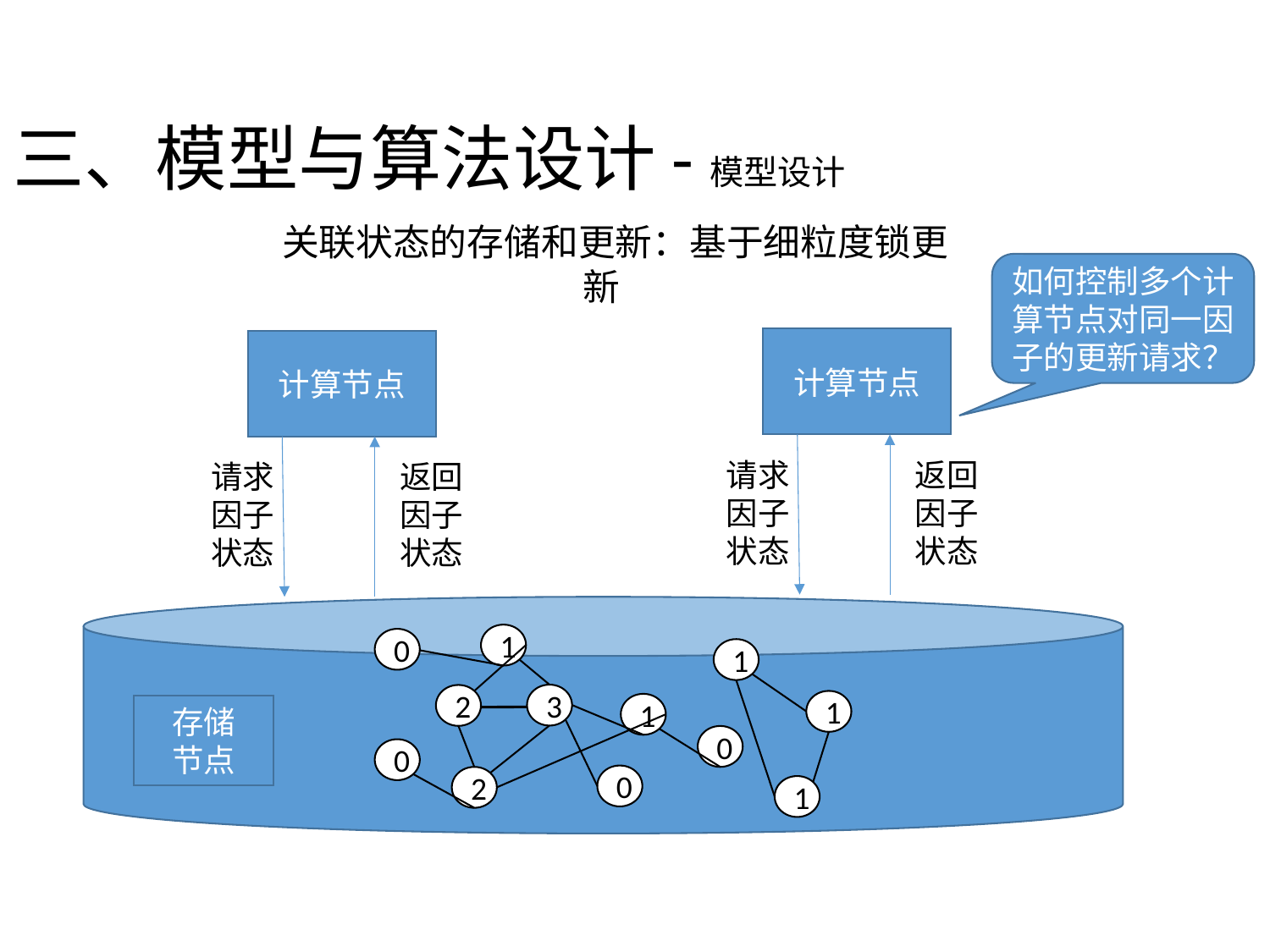

# 三、模型与算法设计-模型设计
关联状态的存储和更新：基于细粒度锁更新
如何控制多个计算节点对同一因子的更新请求？
计算节点
计算节点
请求
因子
状态
返回
因子
状态
请求
因子
状态
返回
因子
状态

1
0
1
3
2
1
1
0
0
0
2
1
存储
节点